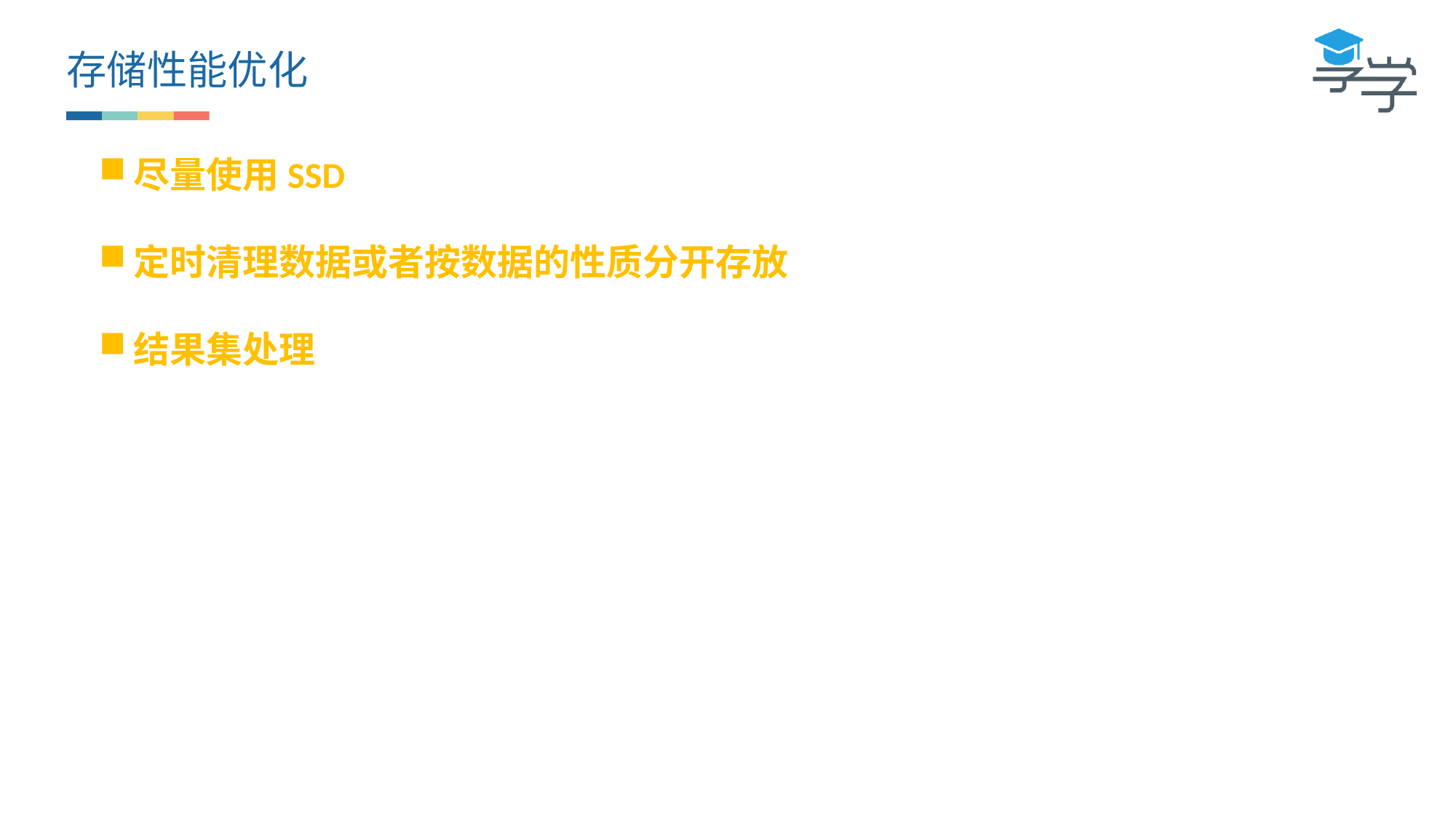

存储性能优化

尽量使用SSD

定时清理数据或者按数据的性质分开存放

结果集处理